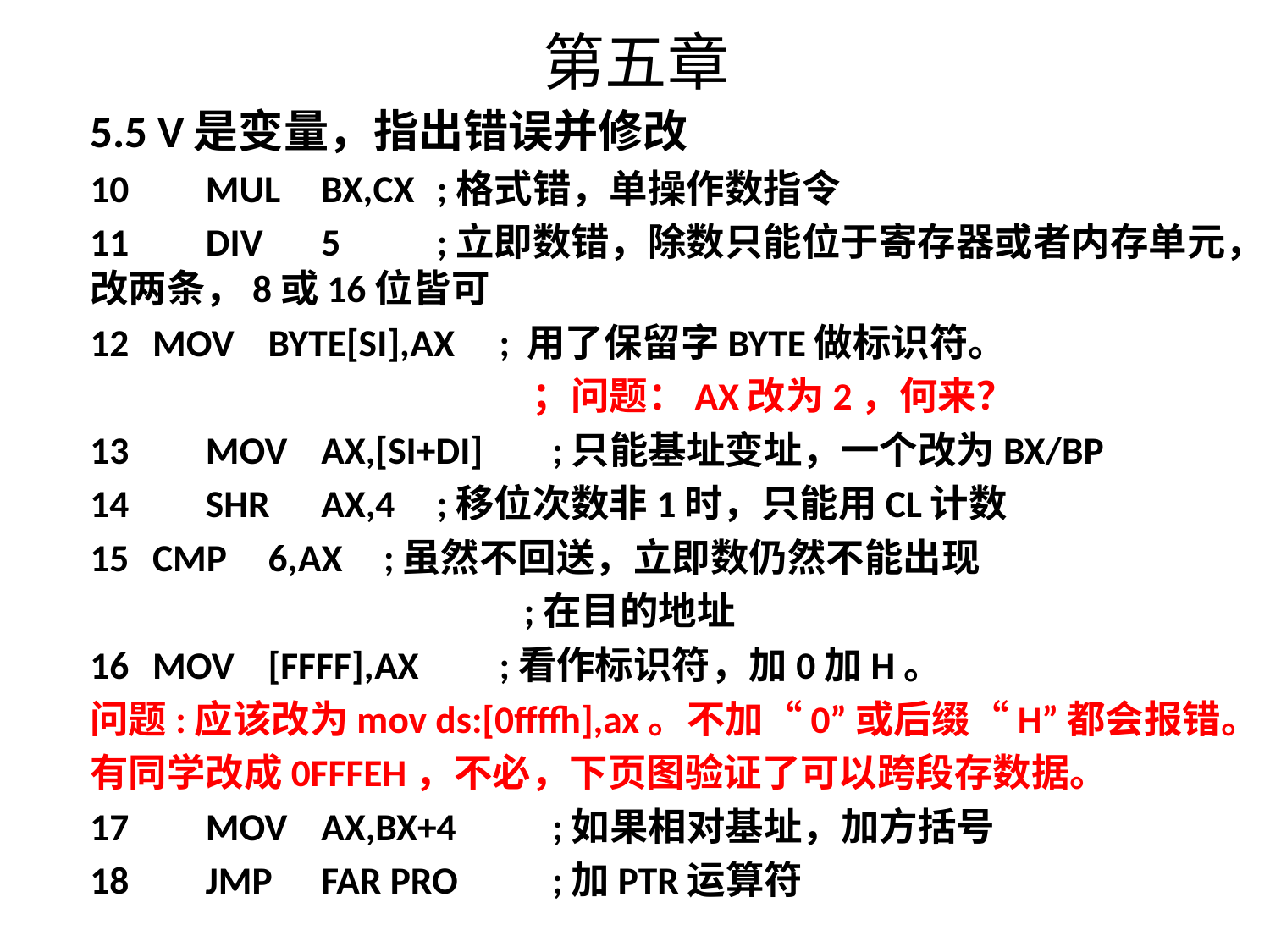

# 第五章
5.5 V是变量，指出错误并修改
10	MUL	BX,CX		;格式错，单操作数指令
11	DIV	5		;立即数错，除数只能位于寄存器或者内存单元，改两条，8或16位皆可
MOV	BYTE[SI],AX	; 用了保留字BYTE做标识符。
                                                  ；问题：AX改为2，何来？
13	MOV	AX,[SI+DI]	;只能基址变址，一个改为BX/BP
14	SHR	AX,4		;移位次数非1时，只能用CL计数
CMP	6,AX		;虽然不回送，立即数仍然不能出现
                                                  ;在目的地址
MOV	[FFFF],AX	;看作标识符，加0加H。
问题:应该改为mov ds:[0ffffh],ax。不加“0”或后缀“H”都会报错。
有同学改成0FFFEH，不必，下页图验证了可以跨段存数据。
17	MOV	AX,BX+4	;如果相对基址，加方括号
18	JMP	FAR PRO	;加PTR运算符